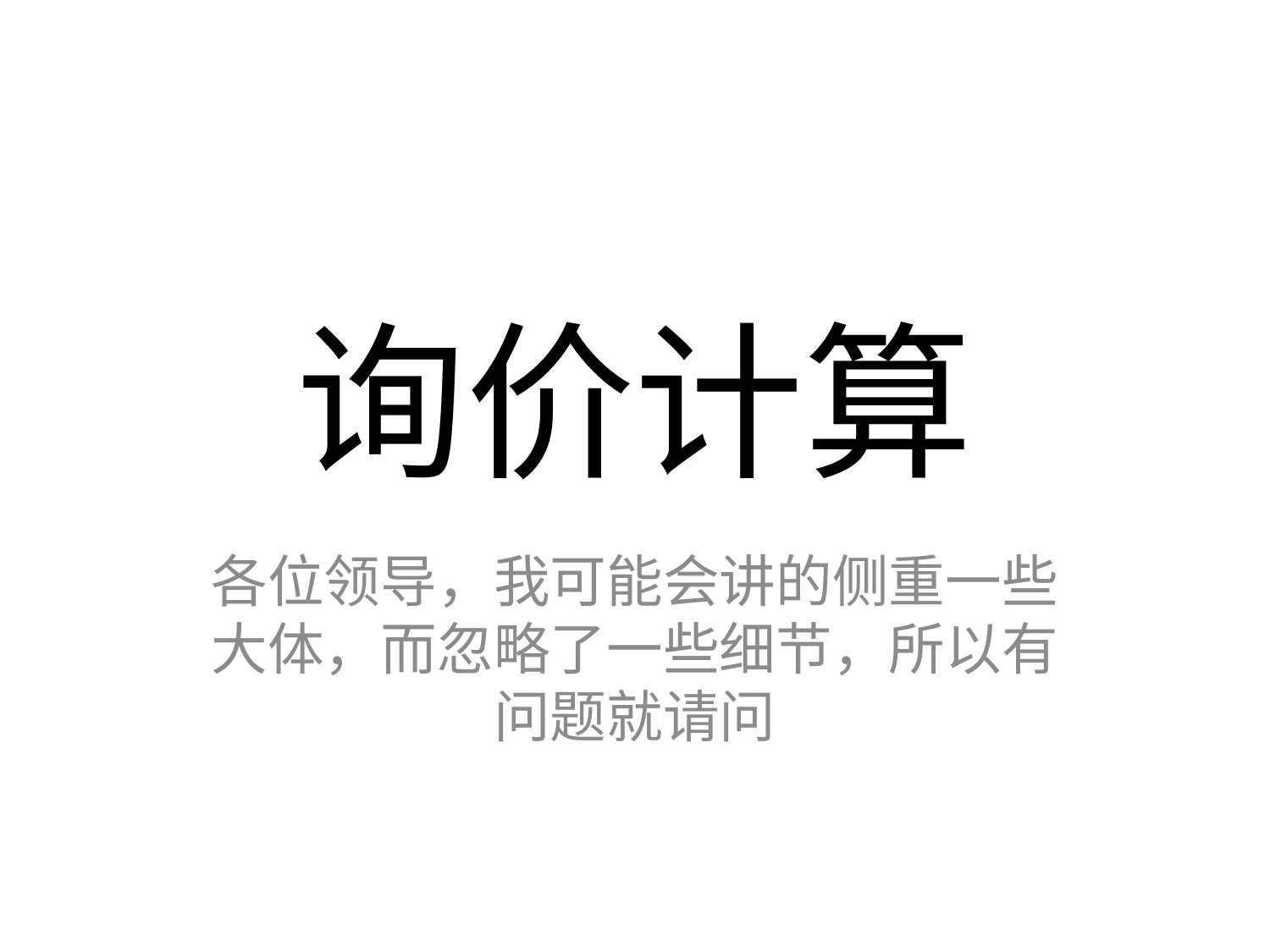

# 询价计算
各位领导，我可能会讲的侧重一些大体，而忽略了一些细节，所以有问题就请问